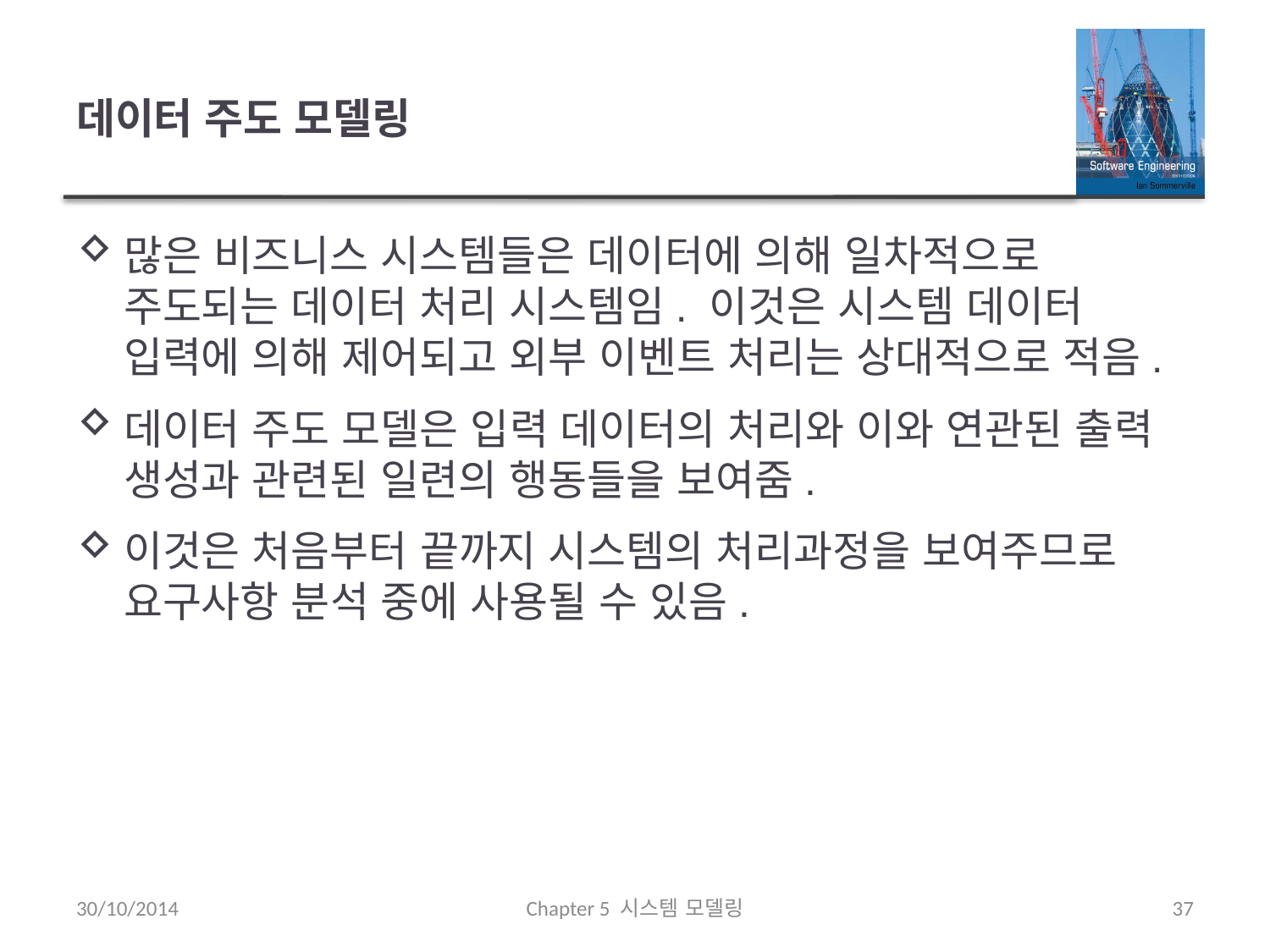

# 데이터 주도 모델링
많은 비즈니스 시스템들은 데이터에 의해 일차적으로 주도되는 데이터 처리 시스템임. 이것은 시스템 데이터 입력에 의해 제어되고 외부 이벤트 처리는 상대적으로 적음.
데이터 주도 모델은 입력 데이터의 처리와 이와 연관된 출력 생성과 관련된 일련의 행동들을 보여줌.
이것은 처음부터 끝까지 시스템의 처리과정을 보여주므로 요구사항 분석 중에 사용될 수 있음.
30/10/2014
Chapter 5 시스템 모델링
37